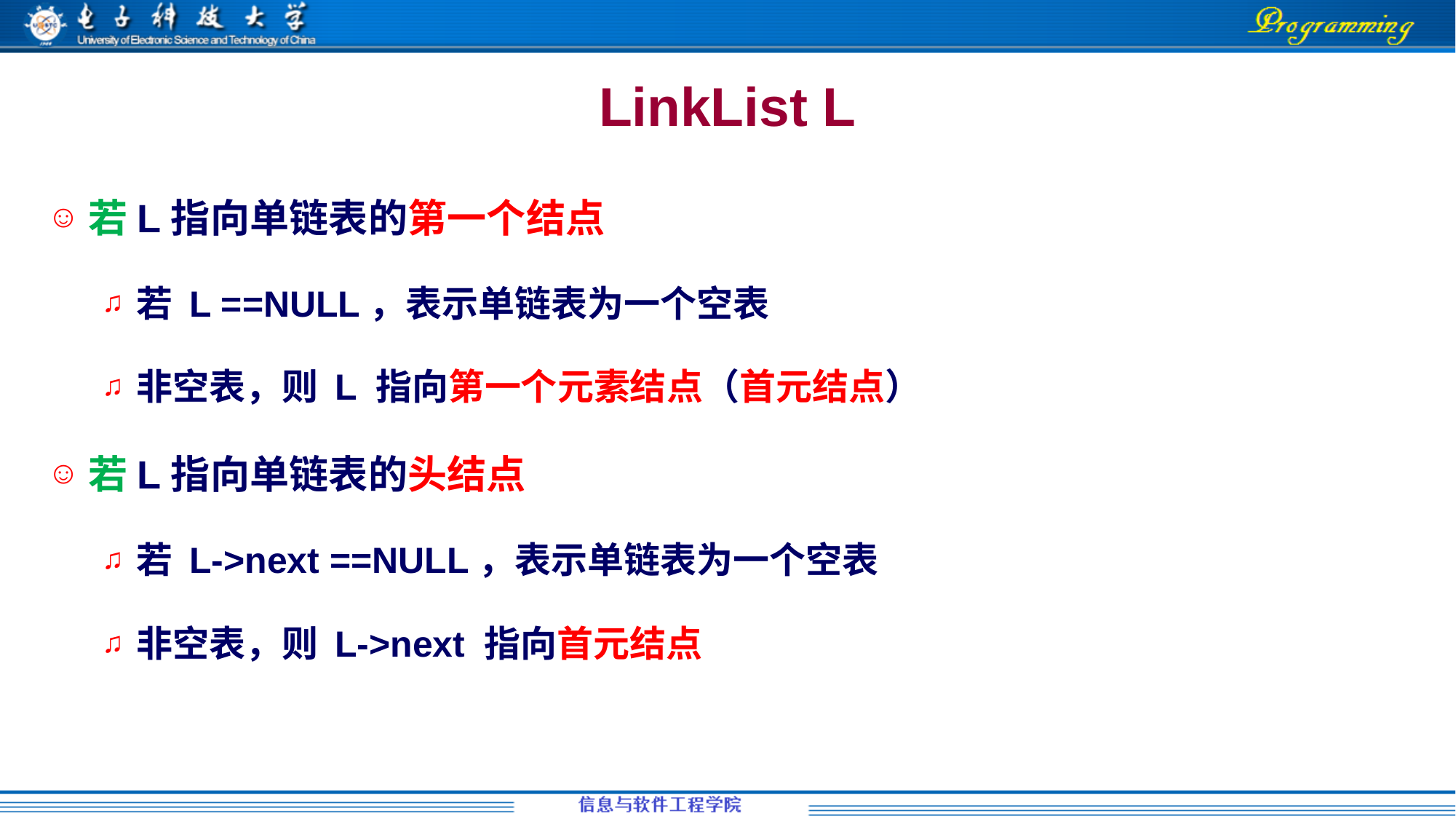

# LinkList L
若L指向单链表的第一个结点
若 L ==NULL，表示单链表为一个空表
非空表，则 L 指向第一个元素结点（首元结点）
若L指向单链表的头结点
若 L->next ==NULL，表示单链表为一个空表
非空表，则 L->next 指向首元结点